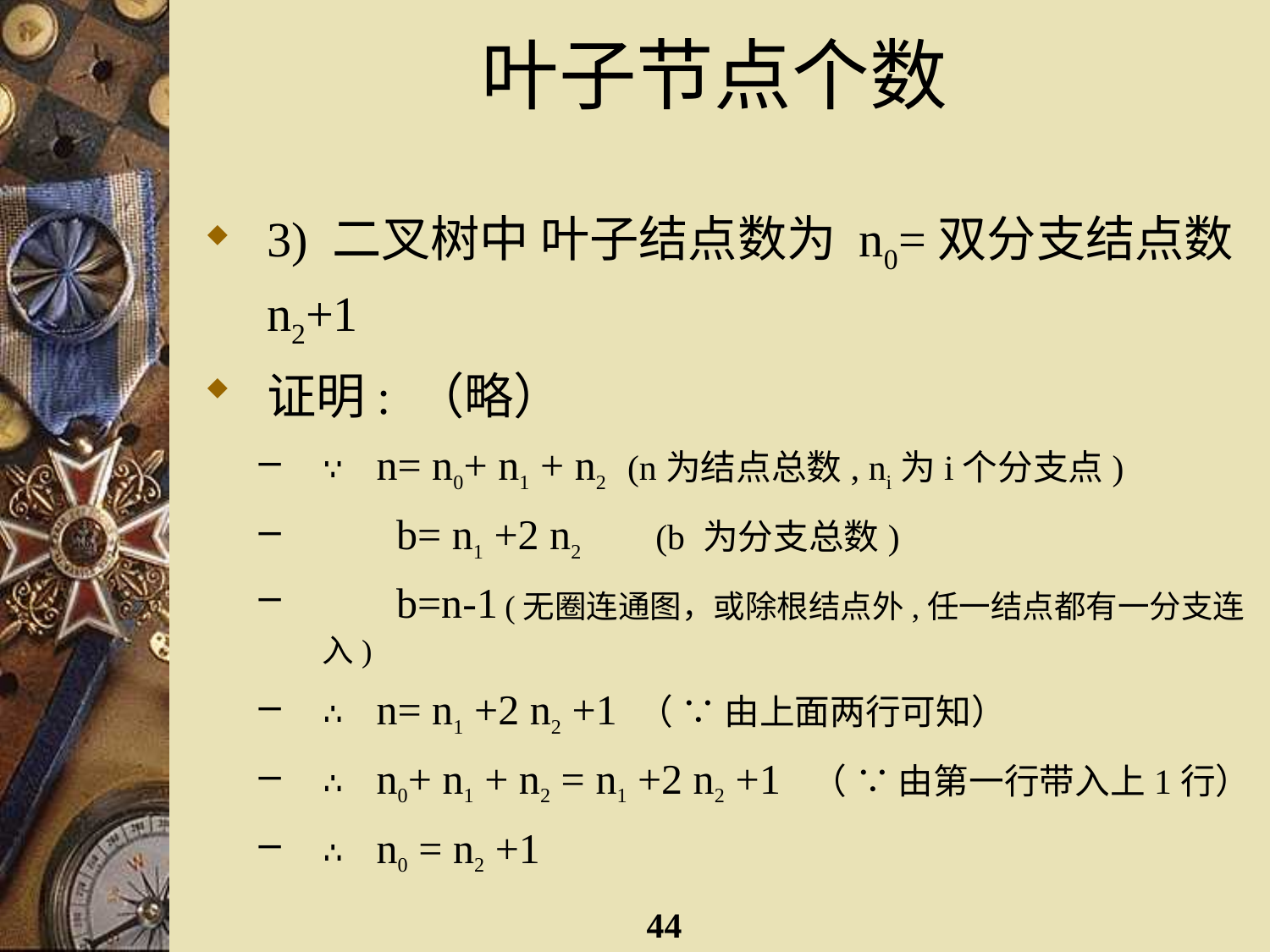

# 叶子节点个数
3) 二叉树中 叶子结点数为 n0=双分支结点数 n2+1
证明: （略）
∵   n= n0+ n1 + n2  (n为结点总数, ni为i个分支点)
       b= n1 +2 n2        (b 为分支总数)
       b=n-1 (无圈连通图，或除根结点外,任一结点都有一分支连入)
∴   n= n1 +2 n2 +1 （ ∵ 由上面两行可知）
∴   n0+ n1 + n2 = n1 +2 n2 +1  （ ∵ 由第一行带入上1行）
∴   n0 = n2 +1